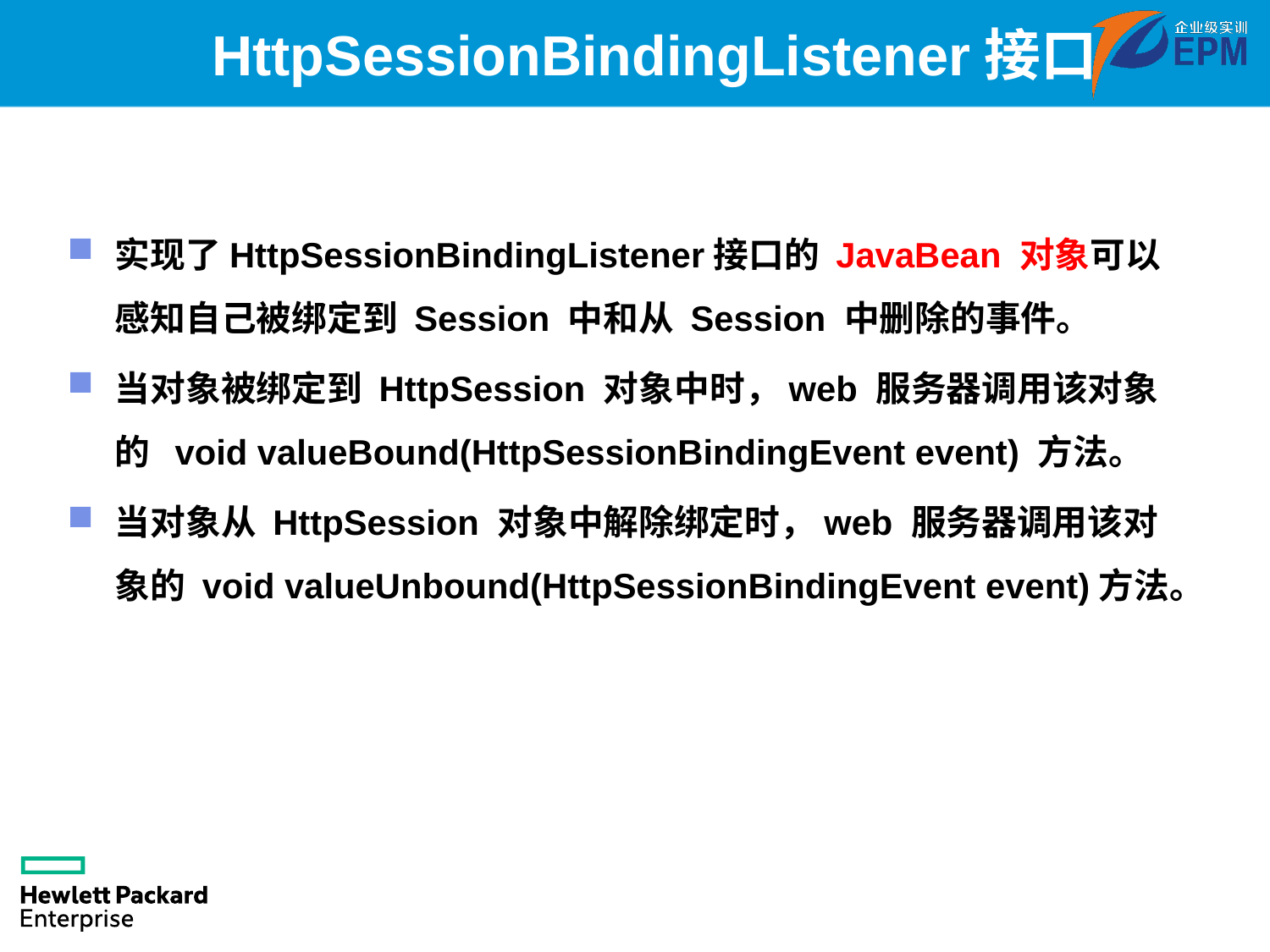

# HttpSessionBindingListener接口
实现了HttpSessionBindingListener接口的 JavaBean 对象可以感知自己被绑定到 Session 中和从 Session 中删除的事件。
当对象被绑定到 HttpSession 对象中时，web 服务器调用该对象的  void valueBound(HttpSessionBindingEvent event) 方法。
当对象从 HttpSession 对象中解除绑定时，web 服务器调用该对象的 void valueUnbound(HttpSessionBindingEvent event)方法。